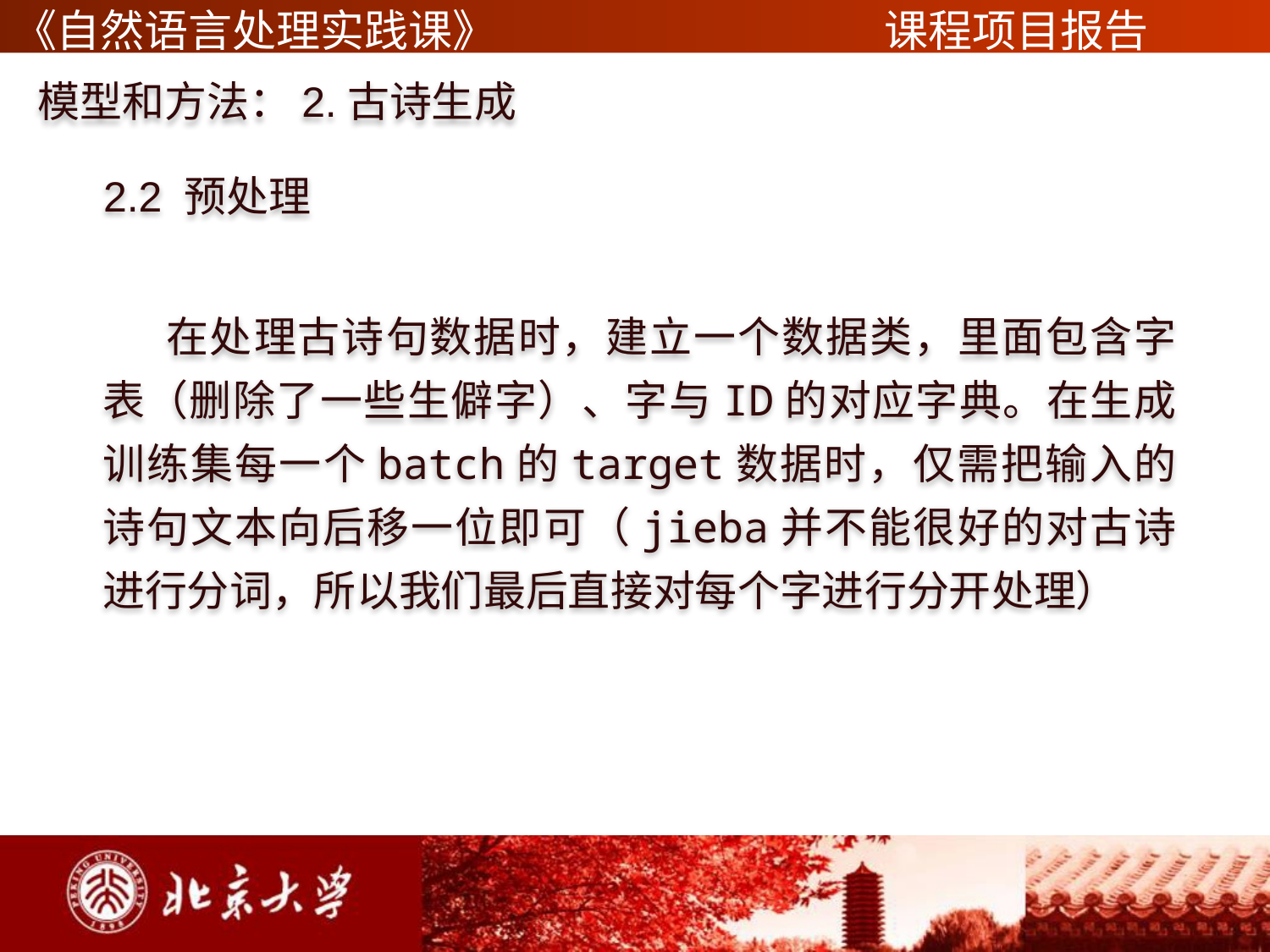

模型和方法：2.古诗生成
2.2 预处理
在处理古诗句数据时，建立一个数据类，里面包含字表（删除了一些生僻字）、字与ID的对应字典。在生成训练集每一个batch的target数据时，仅需把输入的诗句文本向后移一位即可（jieba并不能很好的对古诗进行分词，所以我们最后直接对每个字进行分开处理）